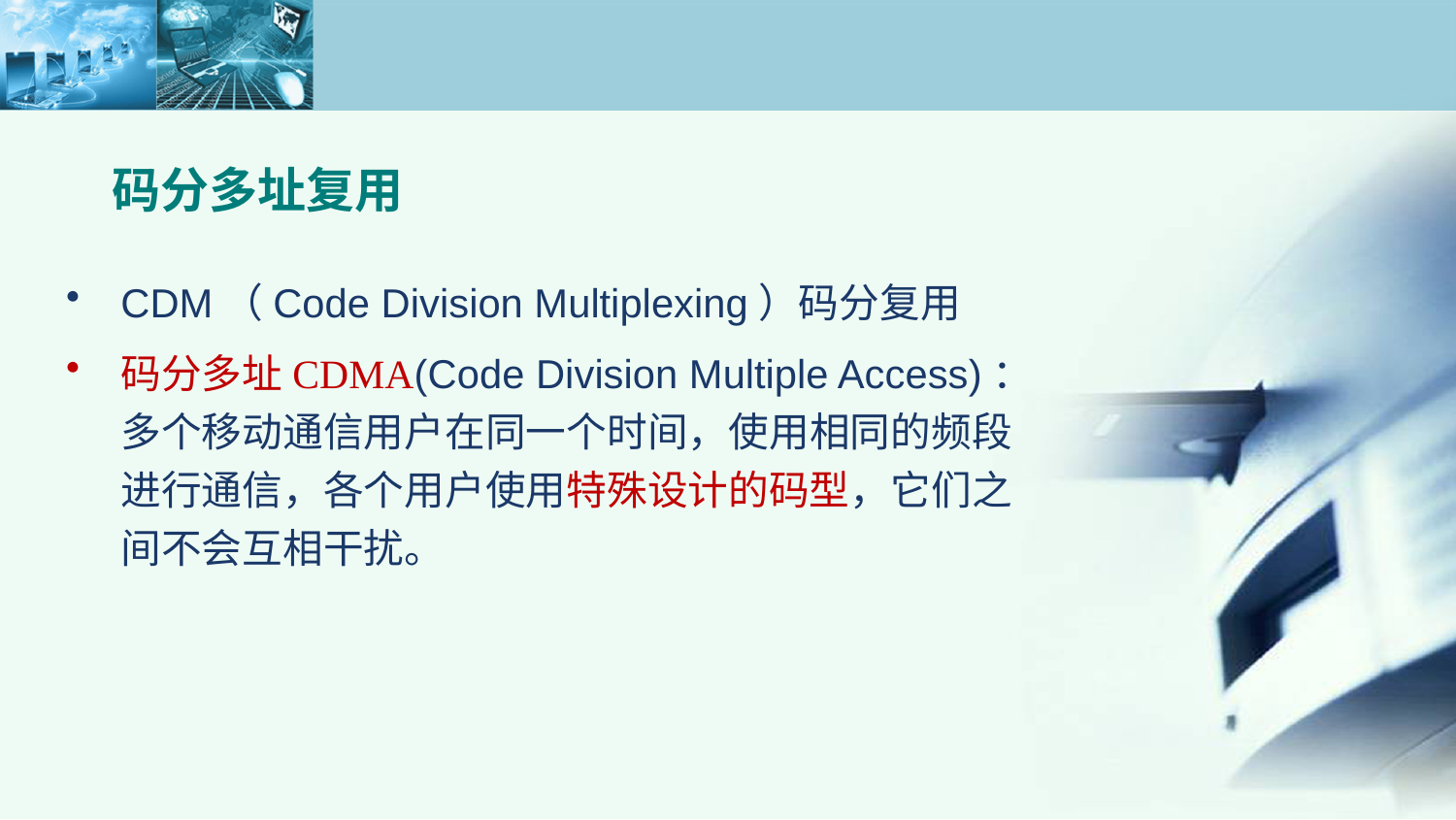

码分多址复用
CDM（Code Division Multiplexing）码分复用
码分多址CDMA(Code Division Multiple Access)：多个移动通信用户在同一个时间，使用相同的频段进行通信，各个用户使用特殊设计的码型，它们之间不会互相干扰。